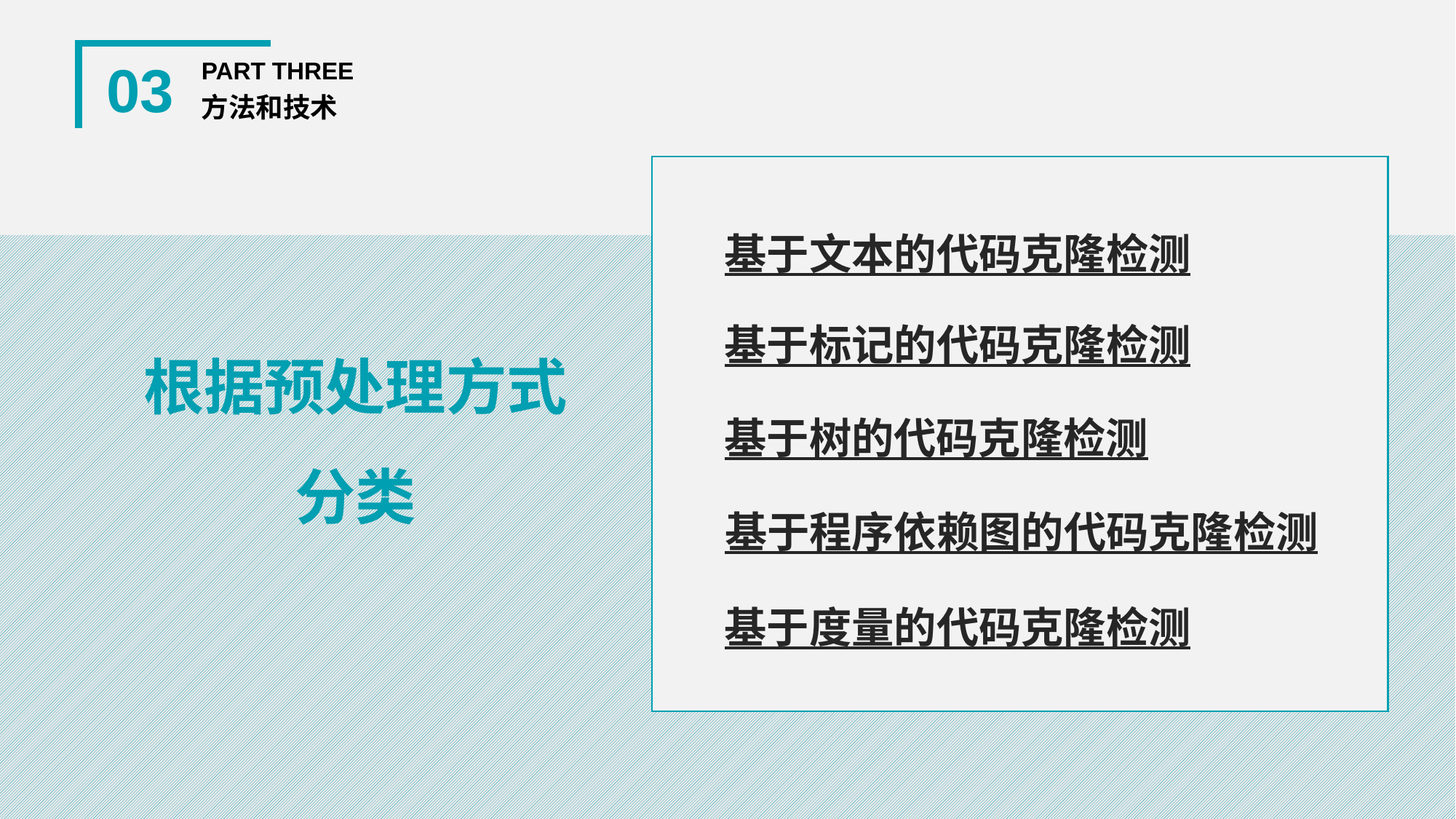

03
PART THREE
方法和技术

基于文本的代码克隆检测
基于标记的代码克隆检测
根据预处理方式
分类
基于树的代码克隆检测
基于程序依赖图的代码克隆检测
基于度量的代码克隆检测